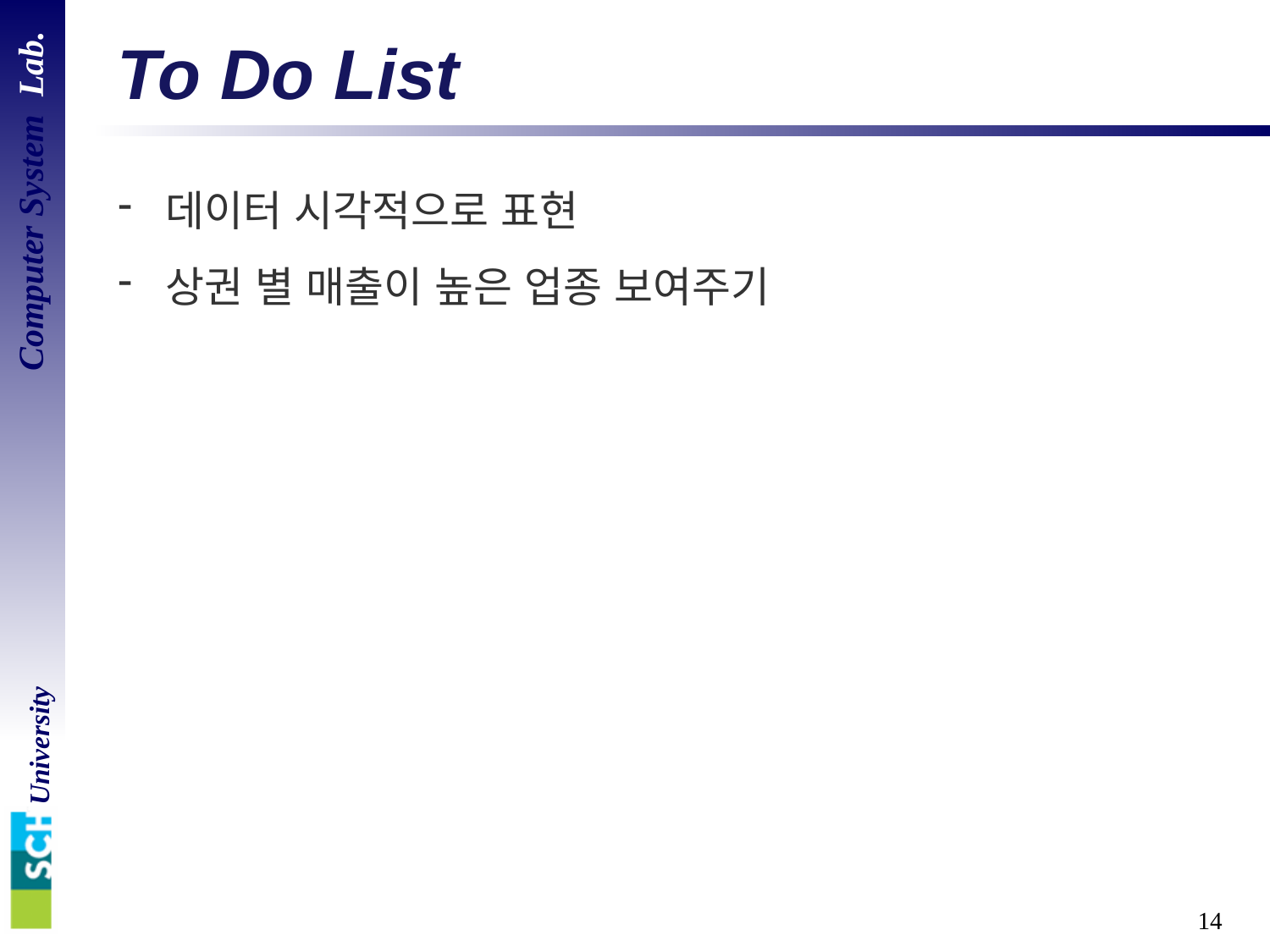

# To Do List
데이터 시각적으로 표현
상권 별 매출이 높은 업종 보여주기